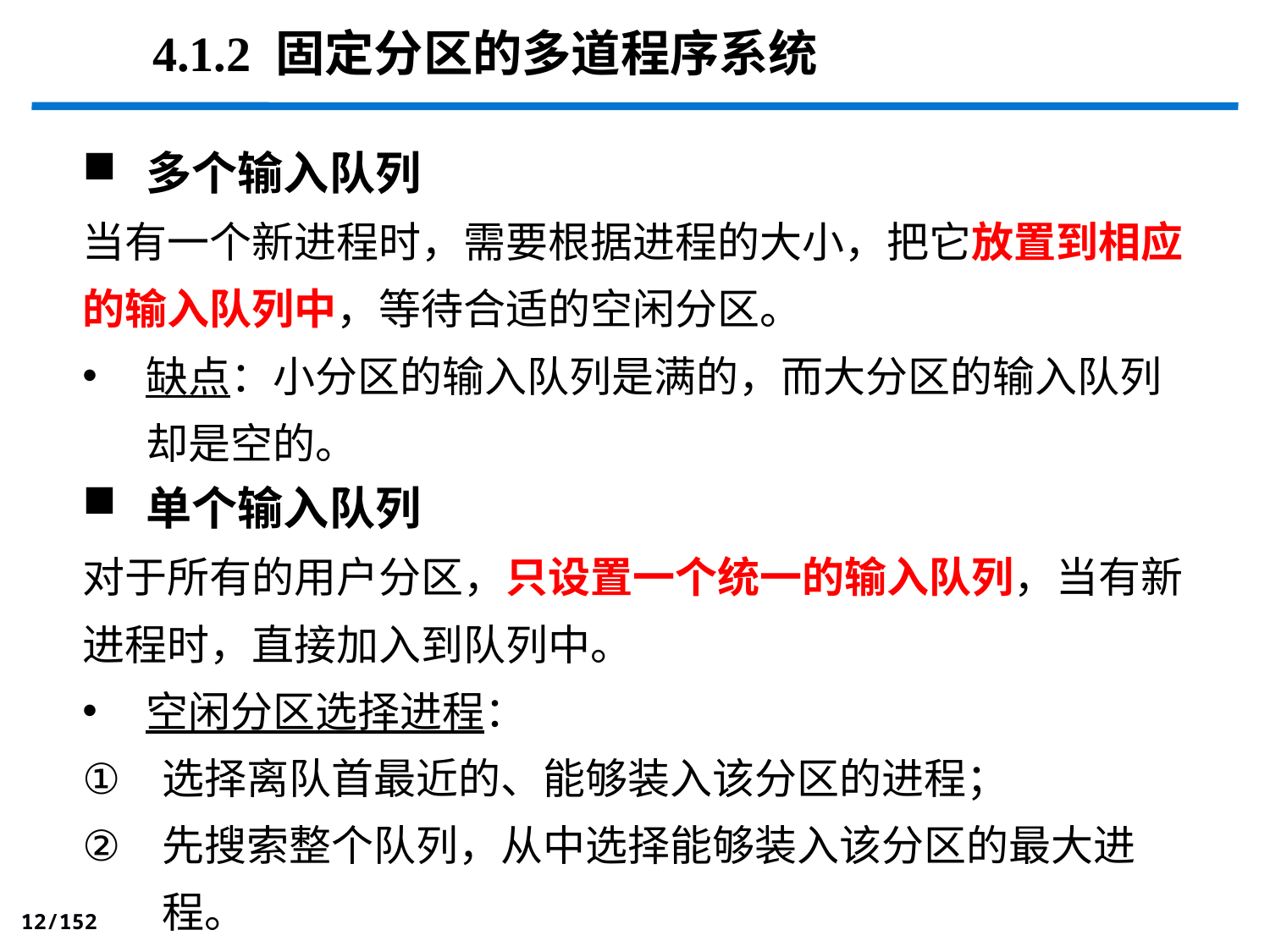

4.1.2 固定分区的多道程序系统
多个输入队列
当有一个新进程时，需要根据进程的大小，把它放置到相应的输入队列中，等待合适的空闲分区。
缺点：小分区的输入队列是满的，而大分区的输入队列却是空的。
单个输入队列
对于所有的用户分区，只设置一个统一的输入队列，当有新进程时，直接加入到队列中。
空闲分区选择进程：
选择离队首最近的、能够装入该分区的进程；
先搜索整个队列，从中选择能够装入该分区的最大进程。